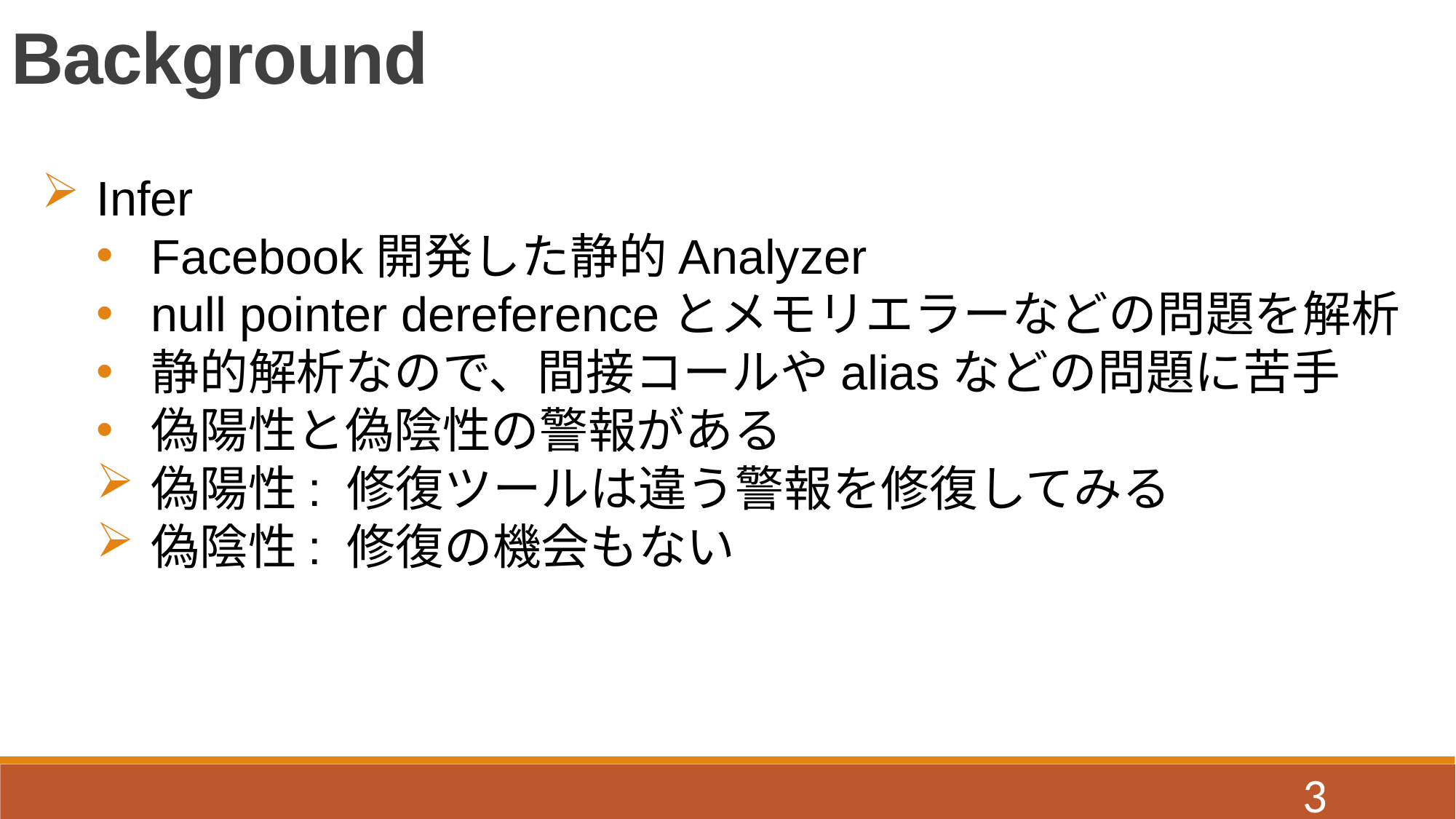

Background
Infer
Facebook開発した静的Analyzer
null pointer dereferenceとメモリエラーなどの問題を解析
静的解析なので、間接コールやaliasなどの問題に苦手
偽陽性と偽陰性の警報がある
偽陽性: 修復ツールは違う警報を修復してみる
偽陰性: 修復の機会もない
3